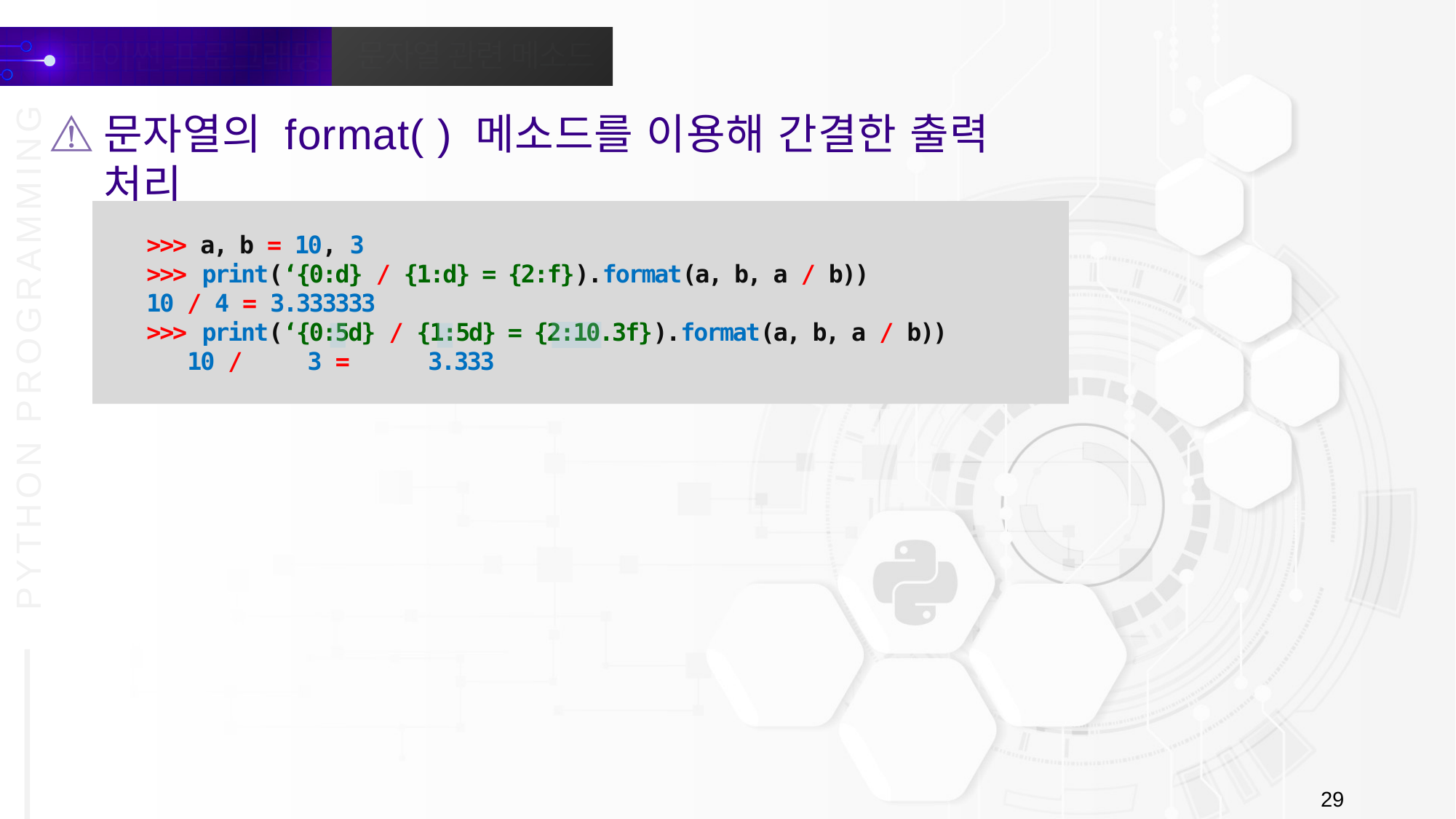

문자열의 format( ) 메소드를 이용해 간결한 출력 처리
>>> a, b = 10, 3
>>> print(‘{0:d} / {1:d} = {2:f}).format(a, b, a / b))
10 / 4 = 3.333333
>>> print(‘{0:5d} / {1:5d} = {2:10.3f}).format(a, b, a / b))
   10 /     3 =      3.333

29